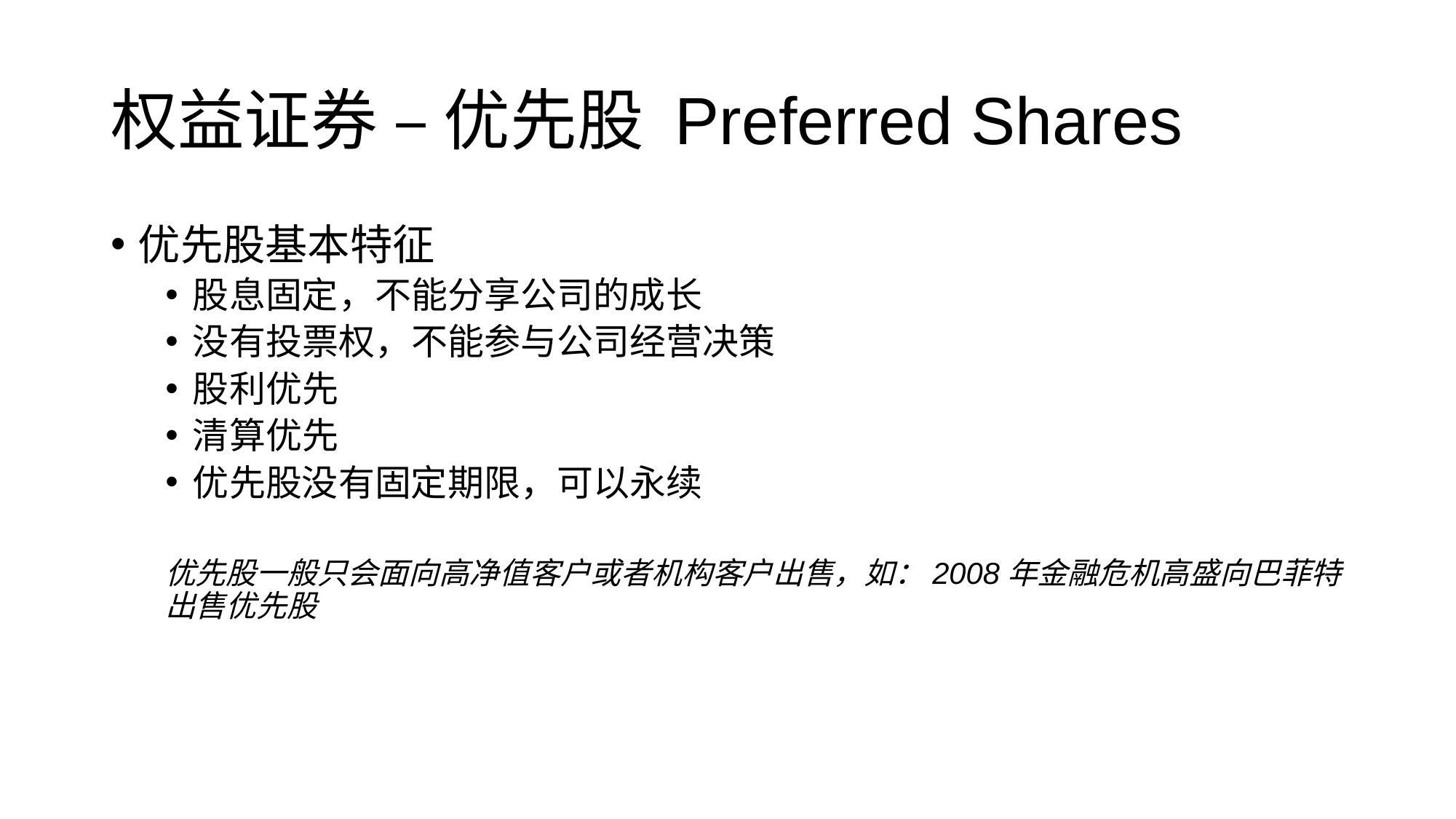

# 权益证券 – 优先股 Preferred Shares
优先股基本特征
股息固定，不能分享公司的成长
没有投票权，不能参与公司经营决策
股利优先
清算优先
优先股没有固定期限，可以永续

优先股一般只会面向高净值客户或者机构客户出售，如：2008年金融危机高盛向巴菲特出售优先股